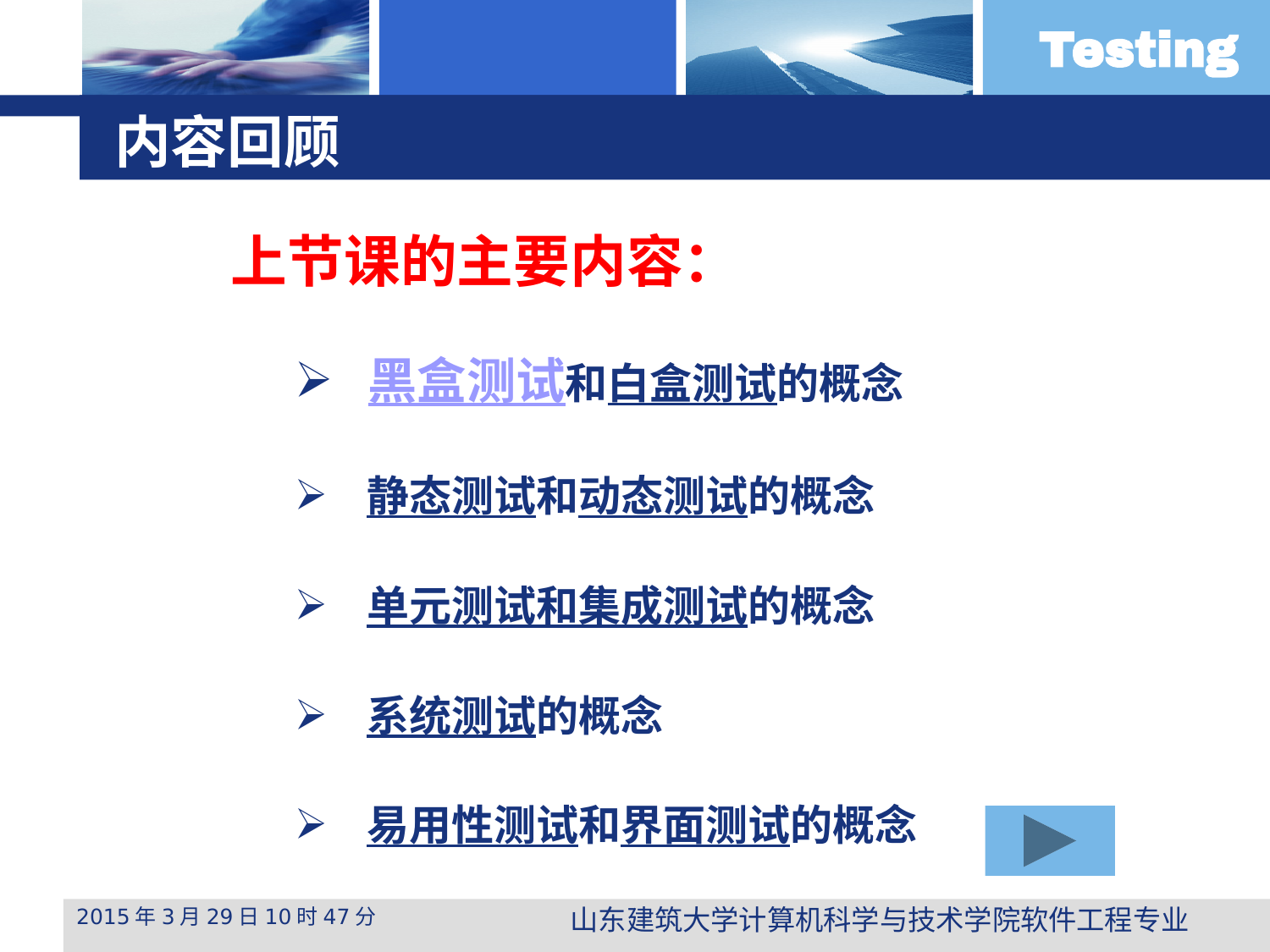

# 内容回顾
上节课的主要内容：
  黑盒测试和白盒测试的概念
   静态测试和动态测试的概念
   单元测试和集成测试的概念
   系统测试的概念
   易用性测试和界面测试的概念

山东建筑大学计算机科学与技术学院软件工程专业
2015年3月29日10时47分